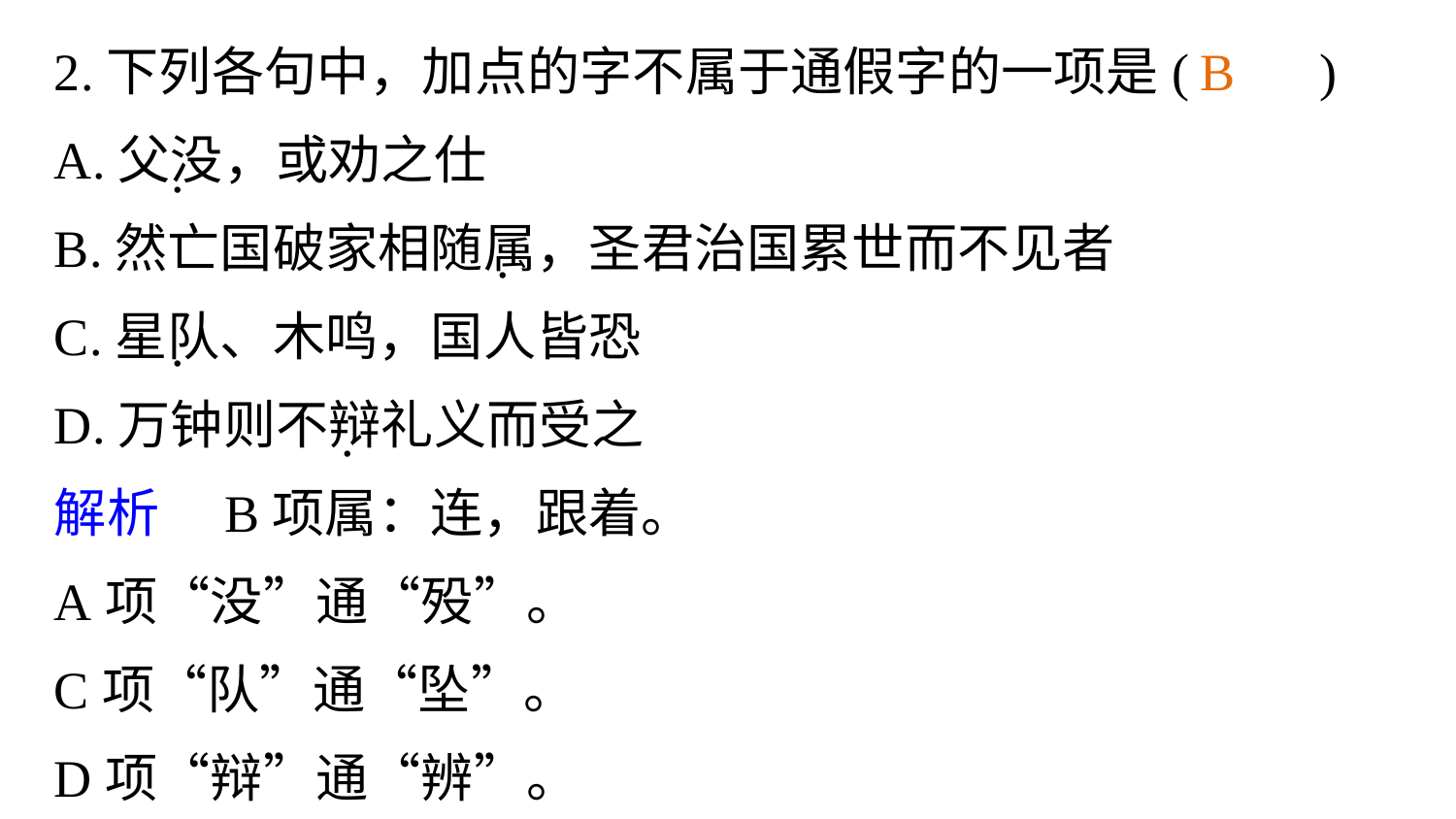

2.下列各句中，加点的字不属于通假字的一项是(　　)
A.父没，或劝之仕
B.然亡国破家相随属，圣君治国累世而不见者
C.星队、木鸣，国人皆恐
D.万钟则不辩礼义而受之
解析　B项属：连，跟着。
A项“没”通“殁”。
C项“队”通“坠”。
D项“辩”通“辨”。
B
.
.
.
.